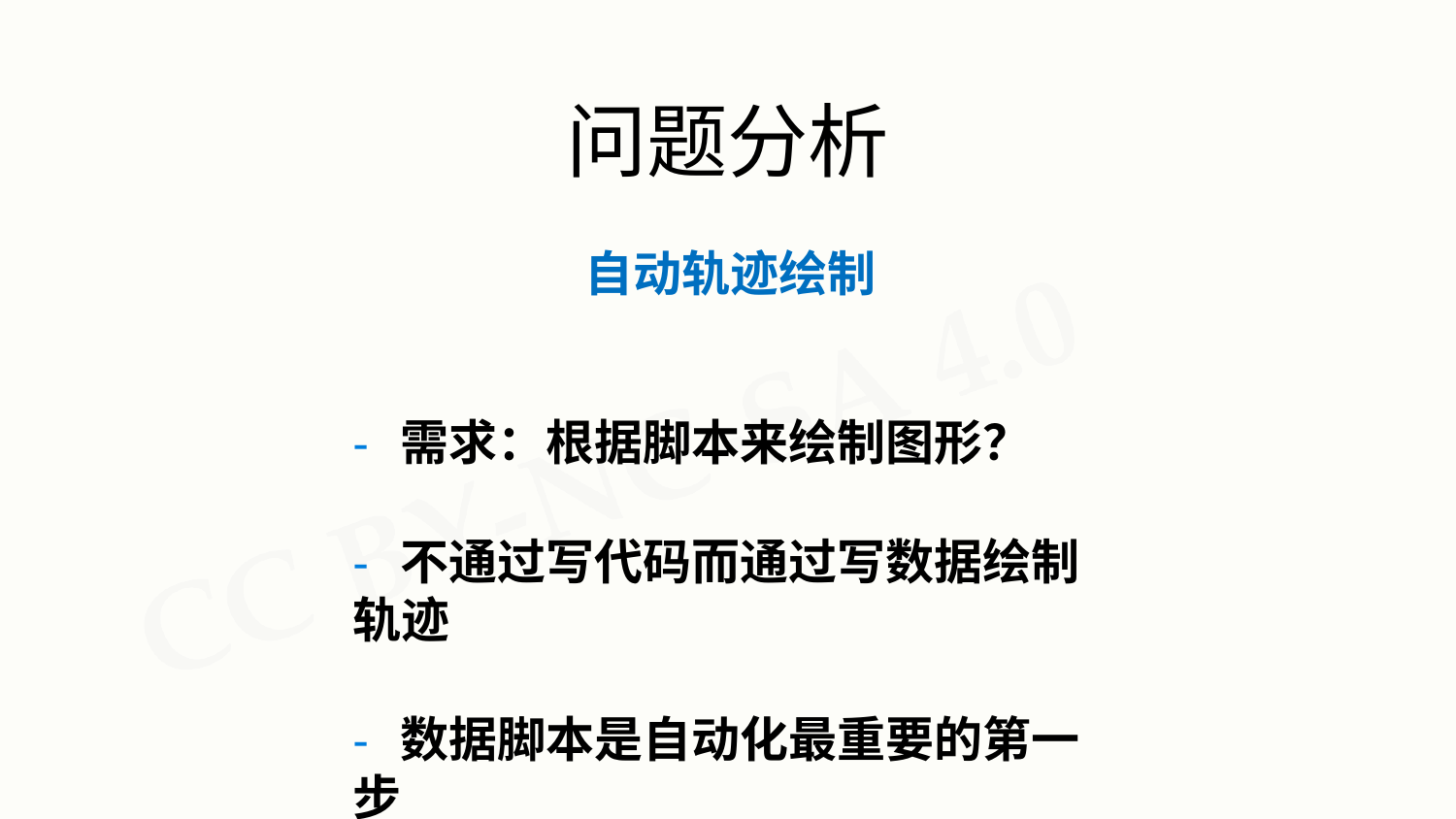

# 问题分析
自动轨迹绘制

- 需求：根据脚本来绘制图形？

- 不通过写代码而通过写数据绘制轨迹

- 数据脚本是自动化最重要的第一步